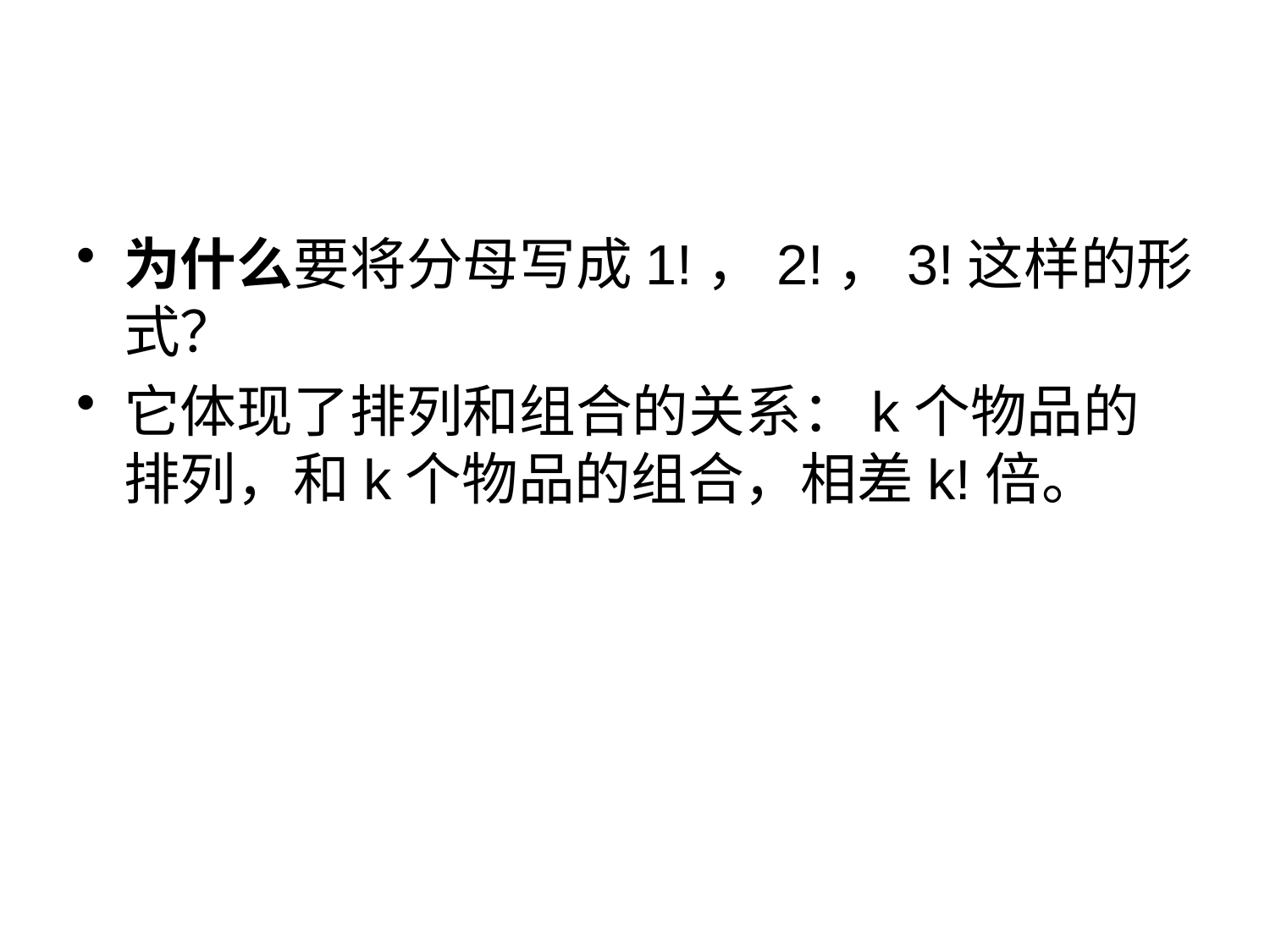

为什么要将分母写成1!，2!，3!这样的形式？
它体现了排列和组合的关系：k个物品的排列，和k个物品的组合，相差k!倍。